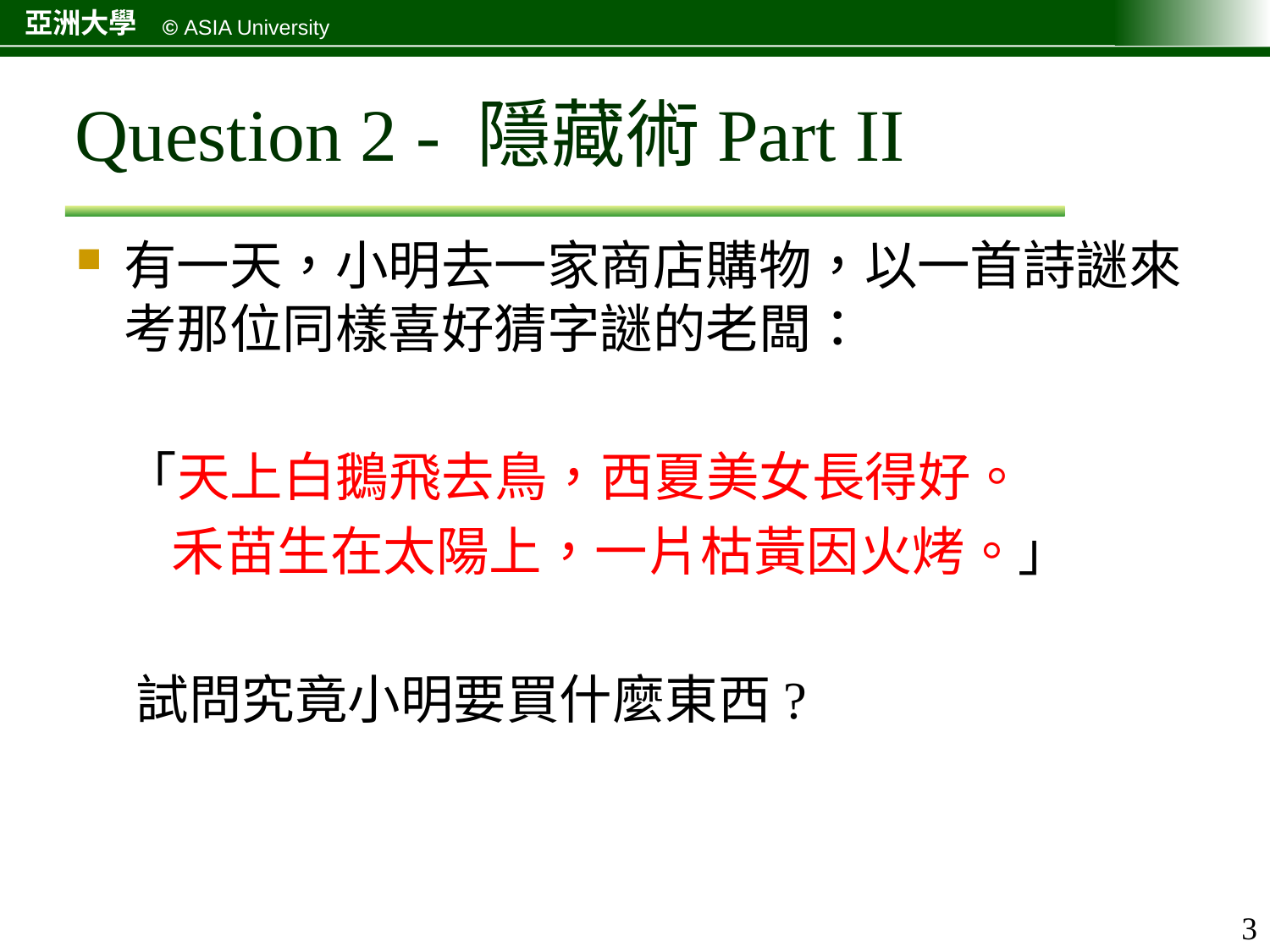

# Question 2 - 隱藏術Part II
有一天，小明去一家商店購物，以一首詩謎來考那位同樣喜好猜字謎的老闆：

   「天上白鵝飛去鳥，西夏美女長得好。
       禾苗生在太陽上，一片枯黃因火烤。」

    試問究竟小明要買什麼東西?
3